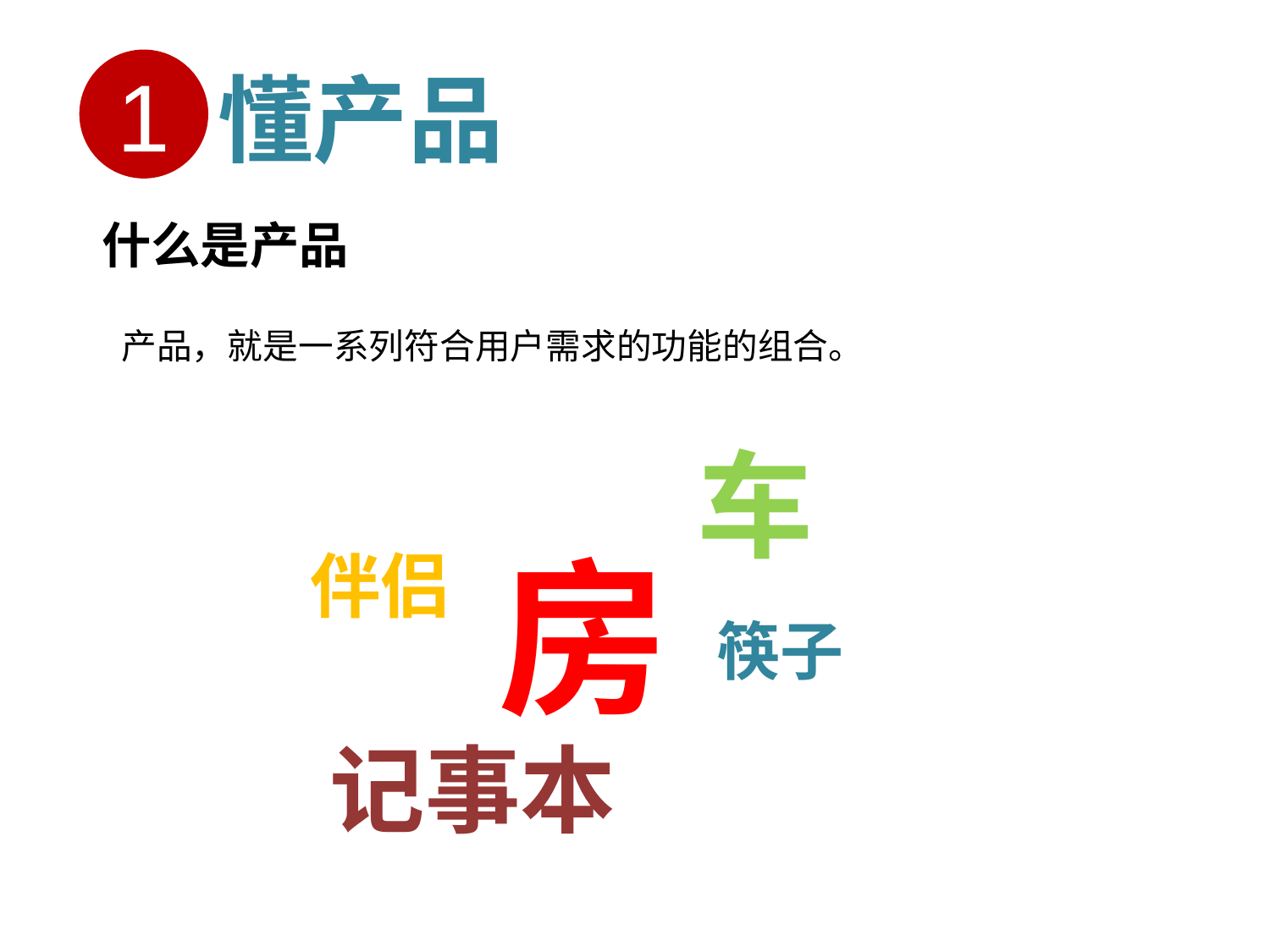

# 懂产品
1
什么是产品
产品，就是一系列符合用户需求的功能的组合。
车
房
伴侣
筷子
记事本